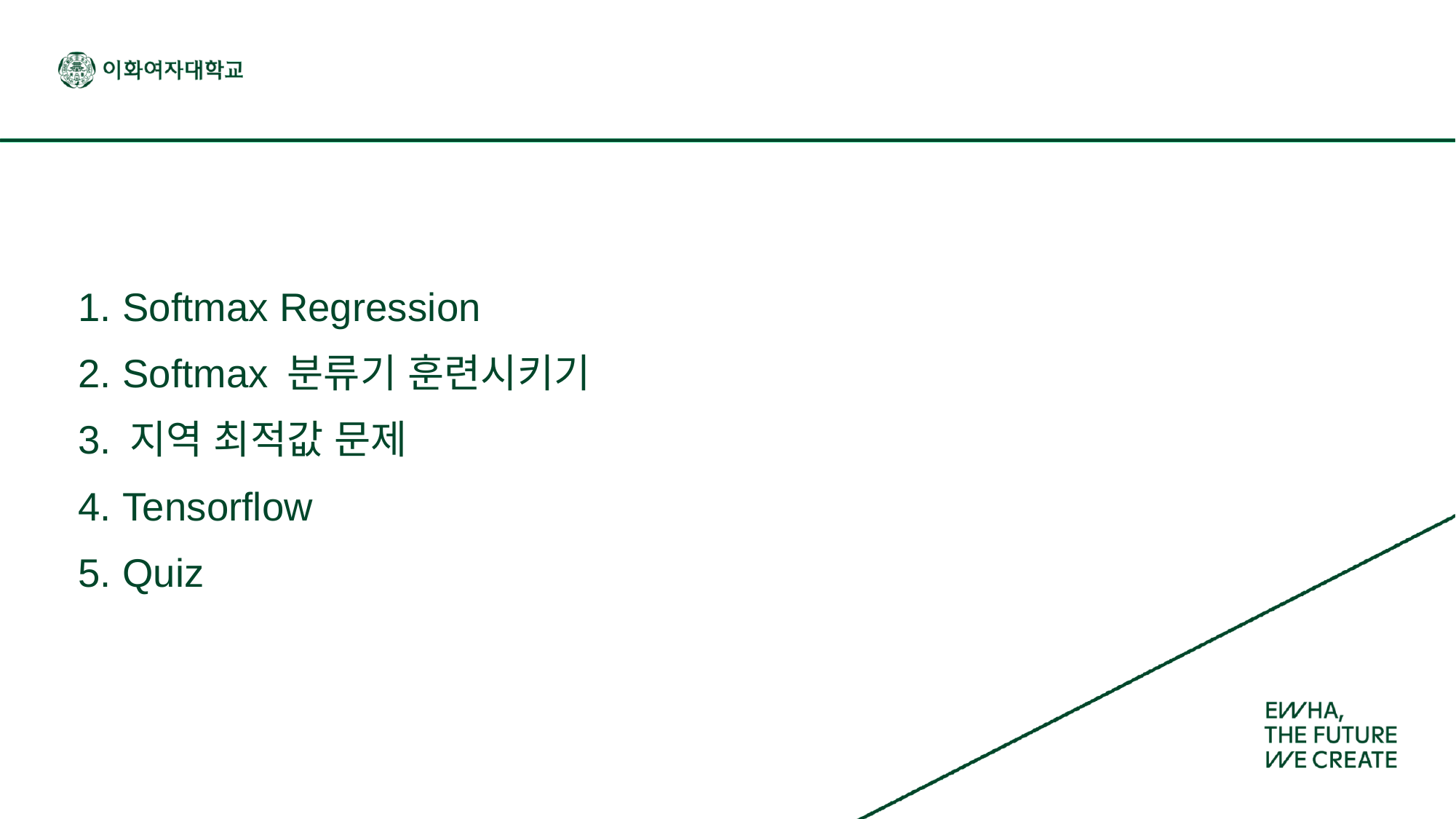

# 1. Softmax Regression 2. Softmax 분류기 훈련시키기 3. 지역 최적값 문제 4. Tensorflow
5. Quiz